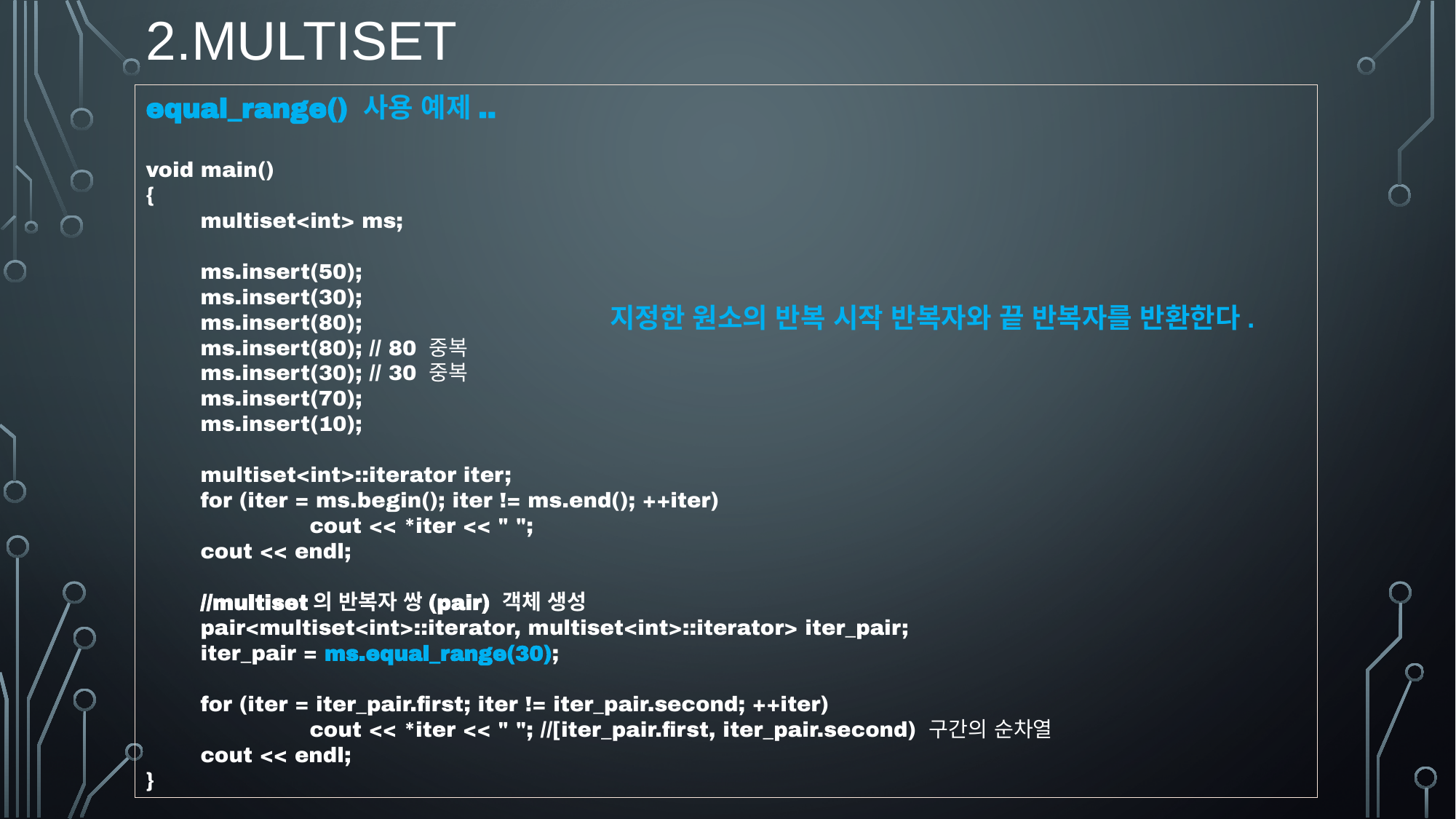

# 2.multiset
equal_range() 사용 예제..

void main()
{
multiset<int> ms;

ms.insert(50);
ms.insert(30);
ms.insert(80);
ms.insert(80); // 80 중복
ms.insert(30); // 30 중복
ms.insert(70);
ms.insert(10);

multiset<int>::iterator iter;
for (iter = ms.begin(); iter != ms.end(); ++iter)
	cout << *iter << " ";
cout << endl;

//multiset의 반복자 쌍(pair) 객체 생성
pair<multiset<int>::iterator, multiset<int>::iterator> iter_pair;
iter_pair = ms.equal_range(30);

for (iter = iter_pair.first; iter != iter_pair.second; ++iter)
	cout << *iter << " "; //[iter_pair.first, iter_pair.second) 구간의 순차열
cout << endl;
}
지정한 원소의 반복 시작 반복자와 끝 반복자를 반환한다.